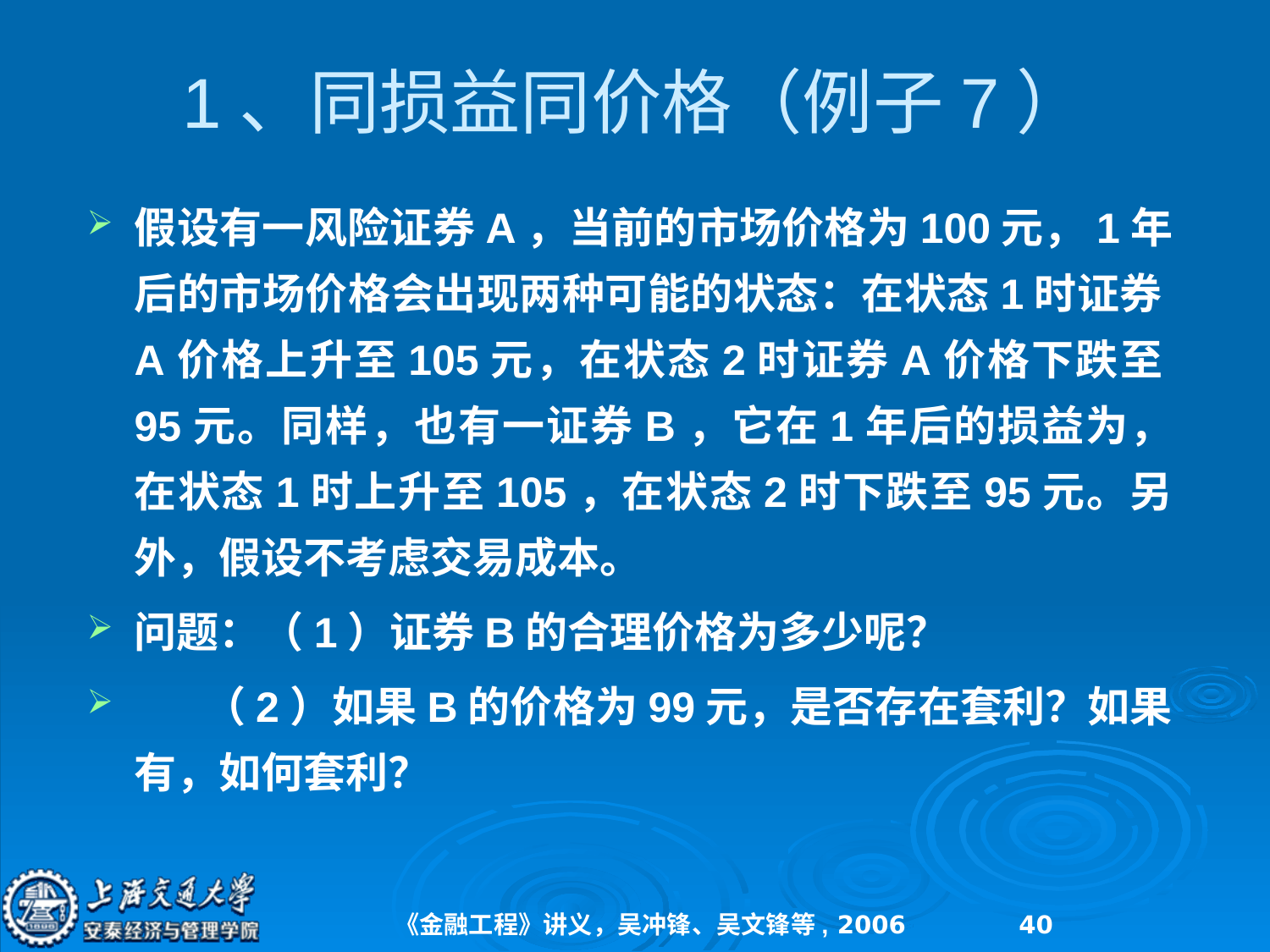

# 1、同损益同价格（例子7）
假设有一风险证券A，当前的市场价格为100元，1年后的市场价格会出现两种可能的状态：在状态1时证券A价格上升至105元，在状态2时证券A价格下跌至95元。同样，也有一证券B，它在1年后的损益为，在状态1时上升至105，在状态2时下跌至95元。另外，假设不考虑交易成本。
问题：（1）证券B的合理价格为多少呢？
      （2）如果B的价格为99元，是否存在套利？如果有，如何套利？